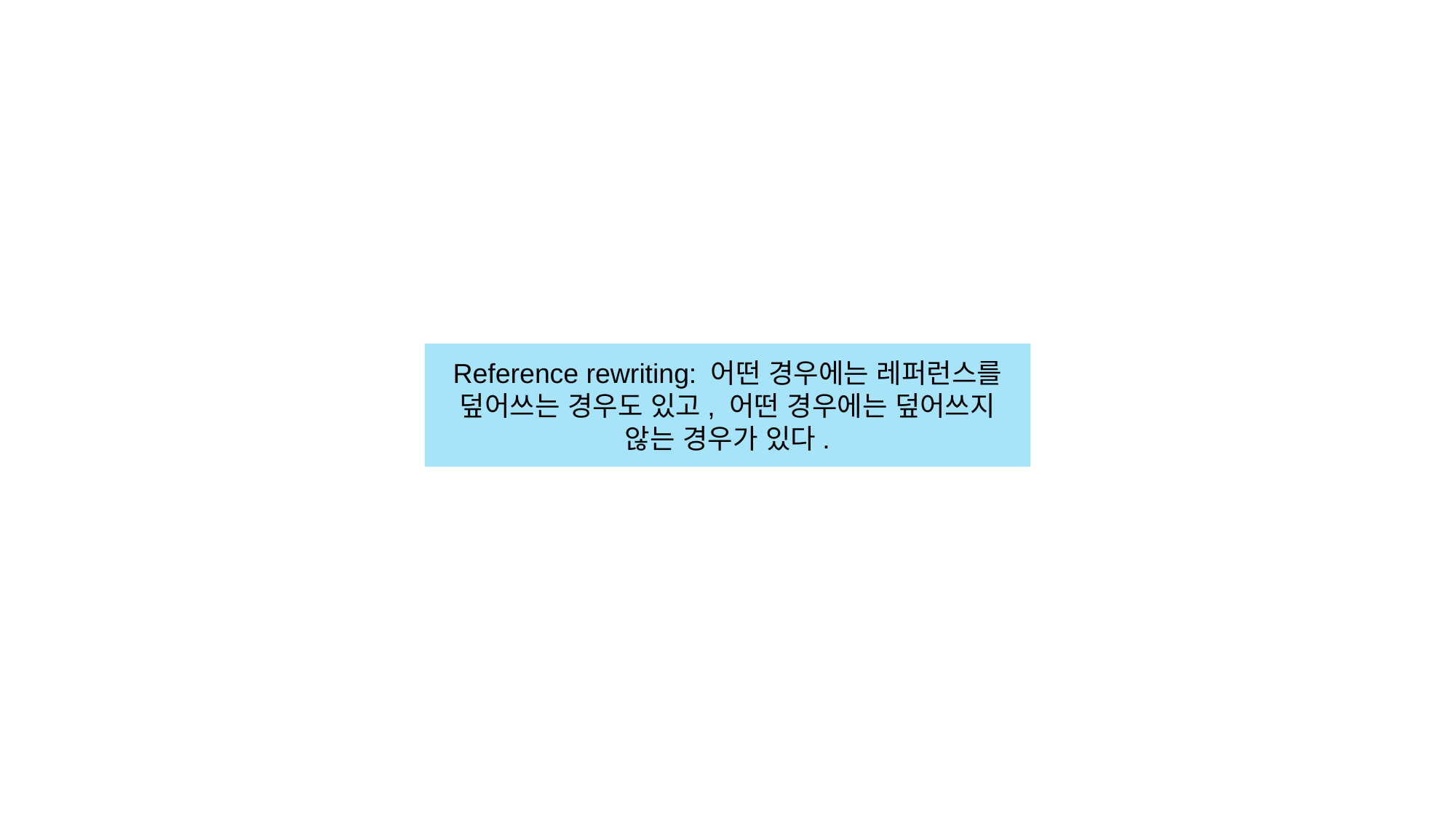

Reference rewriting: 어떤 경우에는 레퍼런스를 덮어쓰는 경우도 있고, 어떤 경우에는 덮어쓰지 않는 경우가 있다.